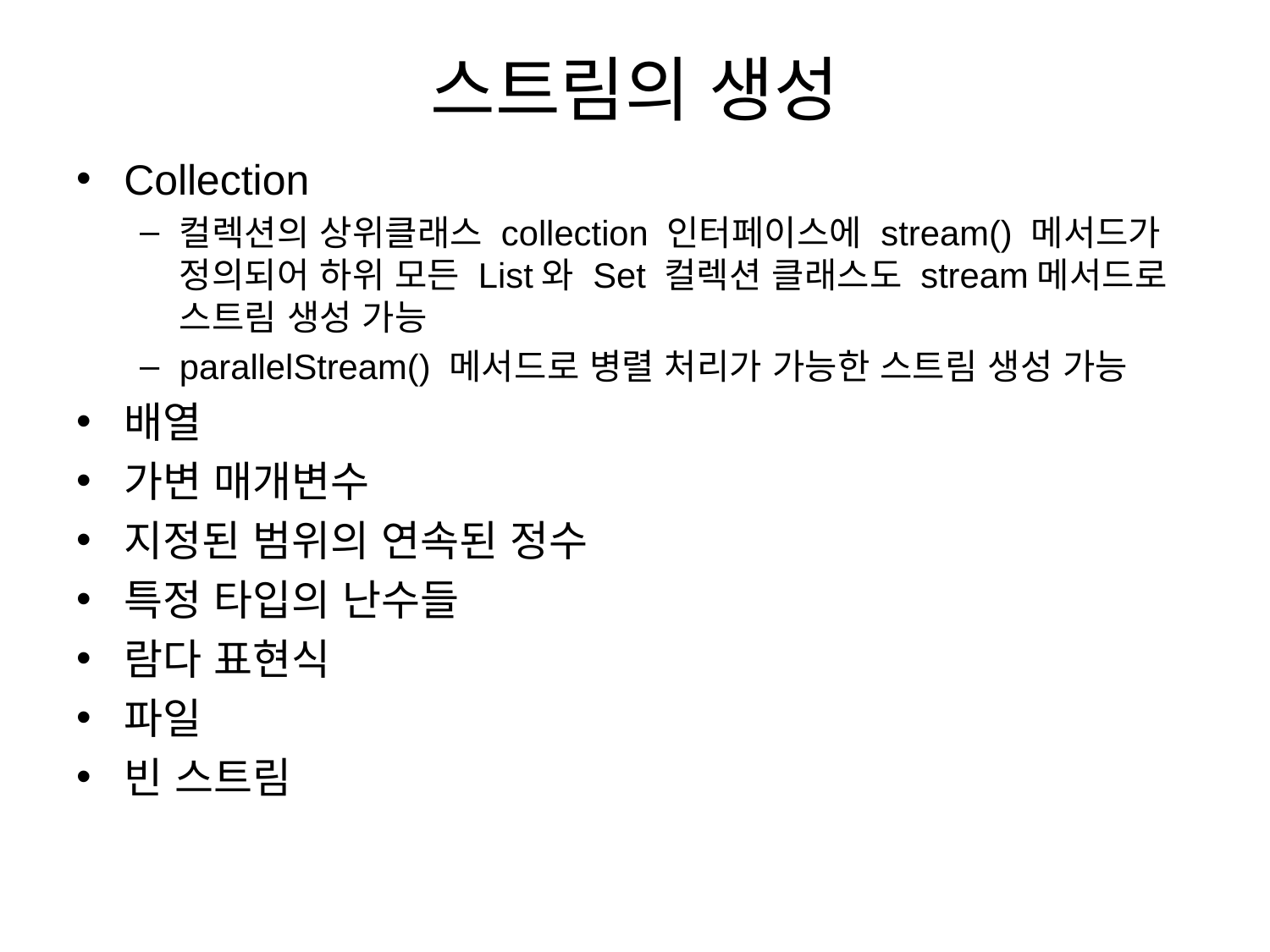

# 스트림의 생성
Collection
컬렉션의 상위클래스 collection 인터페이스에 stream() 메서드가 정의되어 하위 모든 List와 Set 컬렉션 클래스도 stream메서드로 스트림 생성 가능
parallelStream() 메서드로 병렬 처리가 가능한 스트림 생성 가능
배열
가변 매개변수
지정된 범위의 연속된 정수
특정 타입의 난수들
람다 표현식
파일
빈 스트림